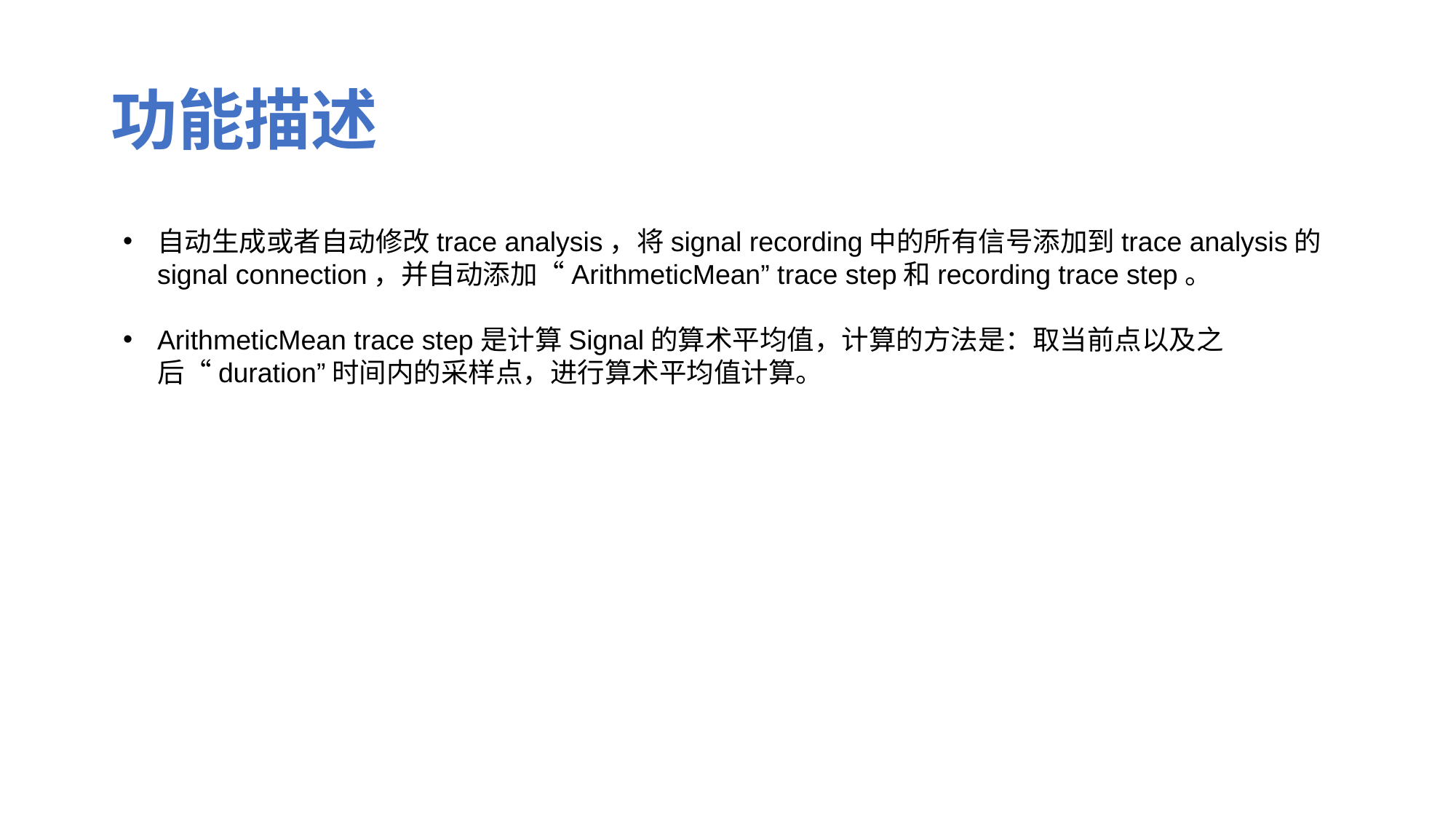

# 功能描述
自动生成或者自动修改trace analysis，将signal recording中的所有信号添加到trace analysis的signal connection，并自动添加“ArithmeticMean” trace step和recording trace step。

ArithmeticMean trace step是计算Signal的算术平均值，计算的方法是：取当前点以及之后“duration”时间内的采样点，进行算术平均值计算。